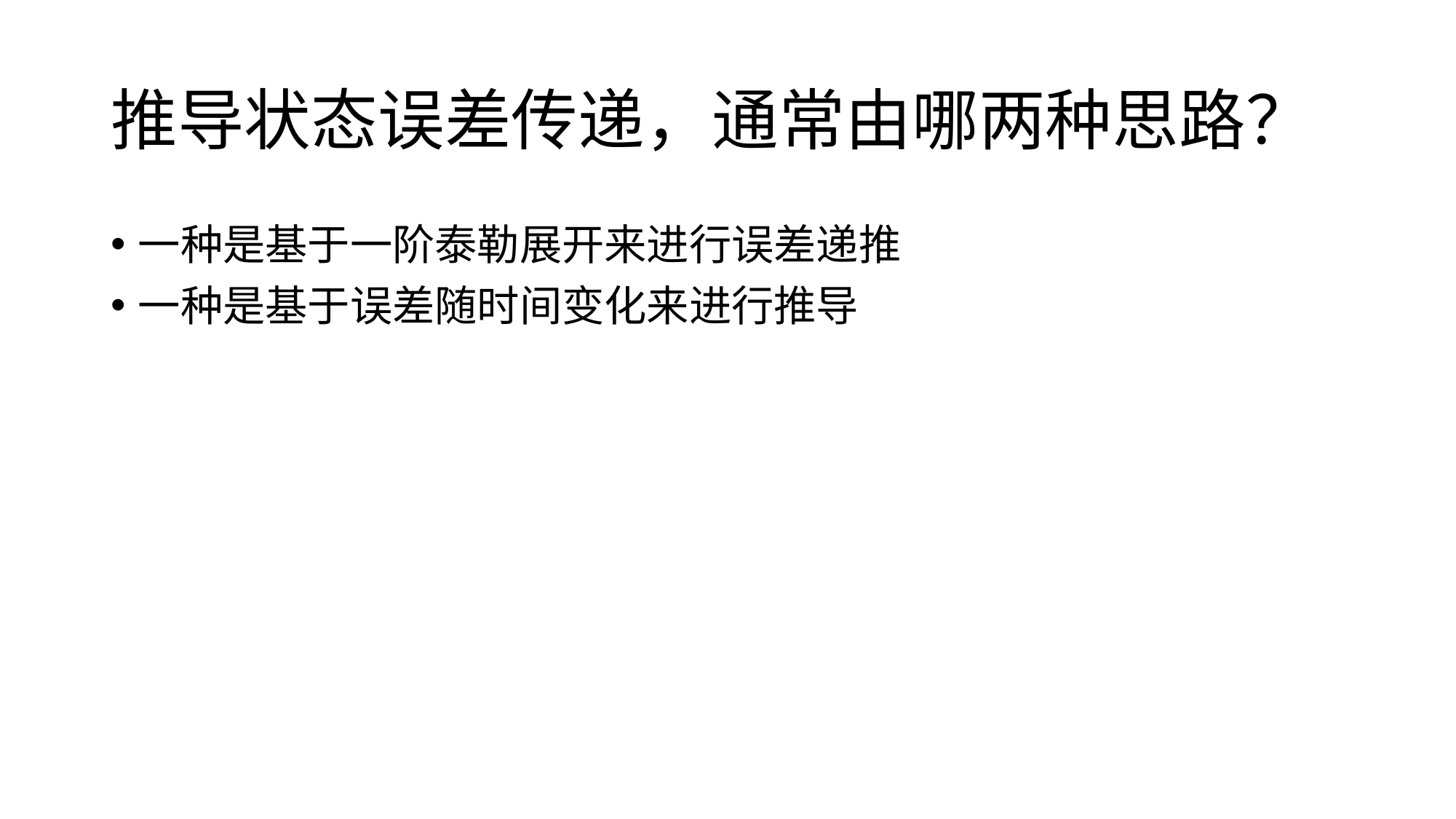

# 推导状态误差传递，通常由哪两种思路？
一种是基于一阶泰勒展开来进行误差递推
一种是基于误差随时间变化来进行推导